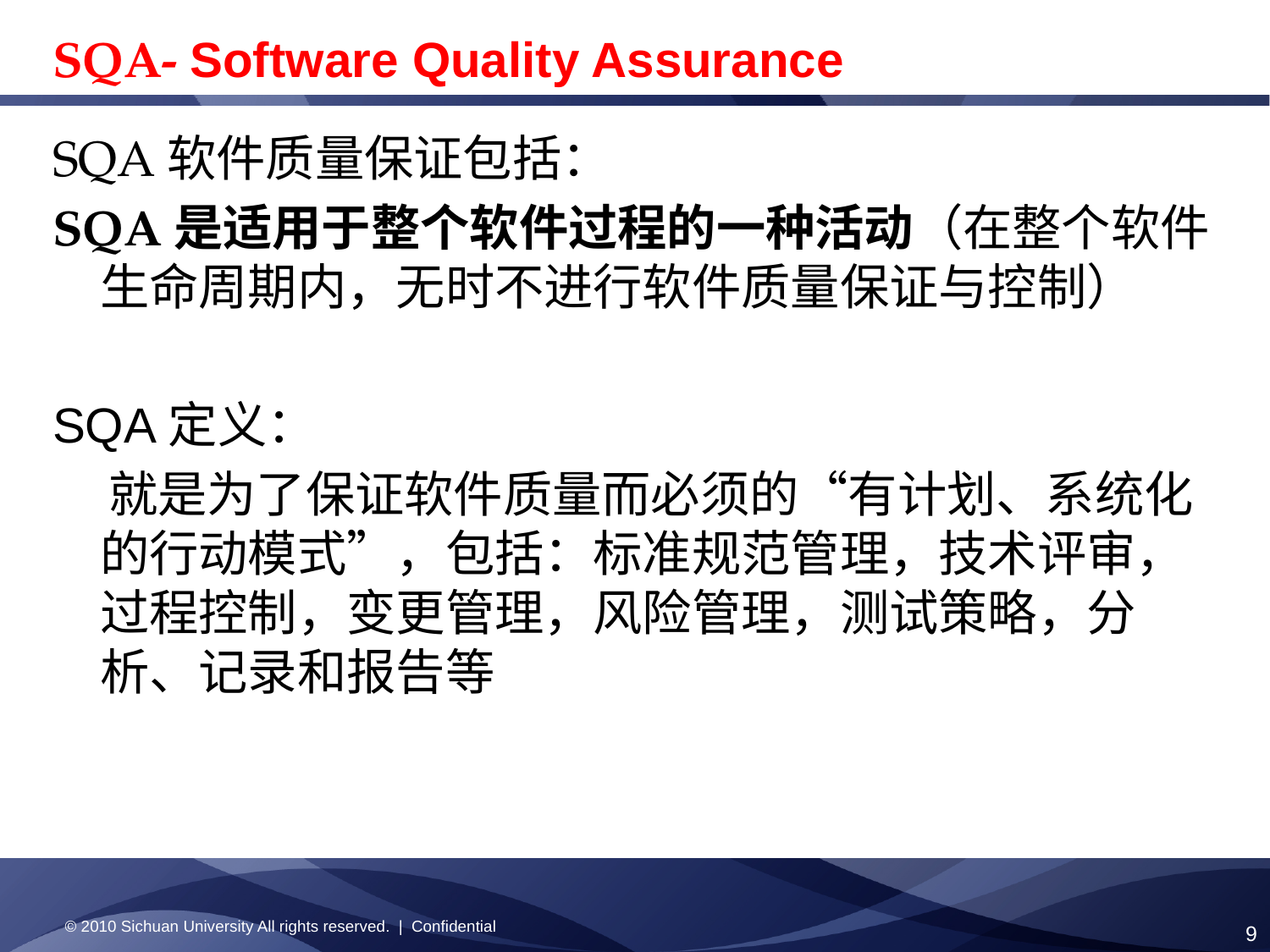

# SQA- Software Quality Assurance
SQA软件质量保证包括：
SQA是适用于整个软件过程的一种活动（在整个软件生命周期内，无时不进行软件质量保证与控制）

SQA定义：
    就是为了保证软件质量而必须的“有计划、系统化的行动模式”，包括：标准规范管理，技术评审，过程控制，变更管理，风险管理，测试策略，分析、记录和报告等
© 2010 Sichuan University All rights reserved.  |  Confidential
9